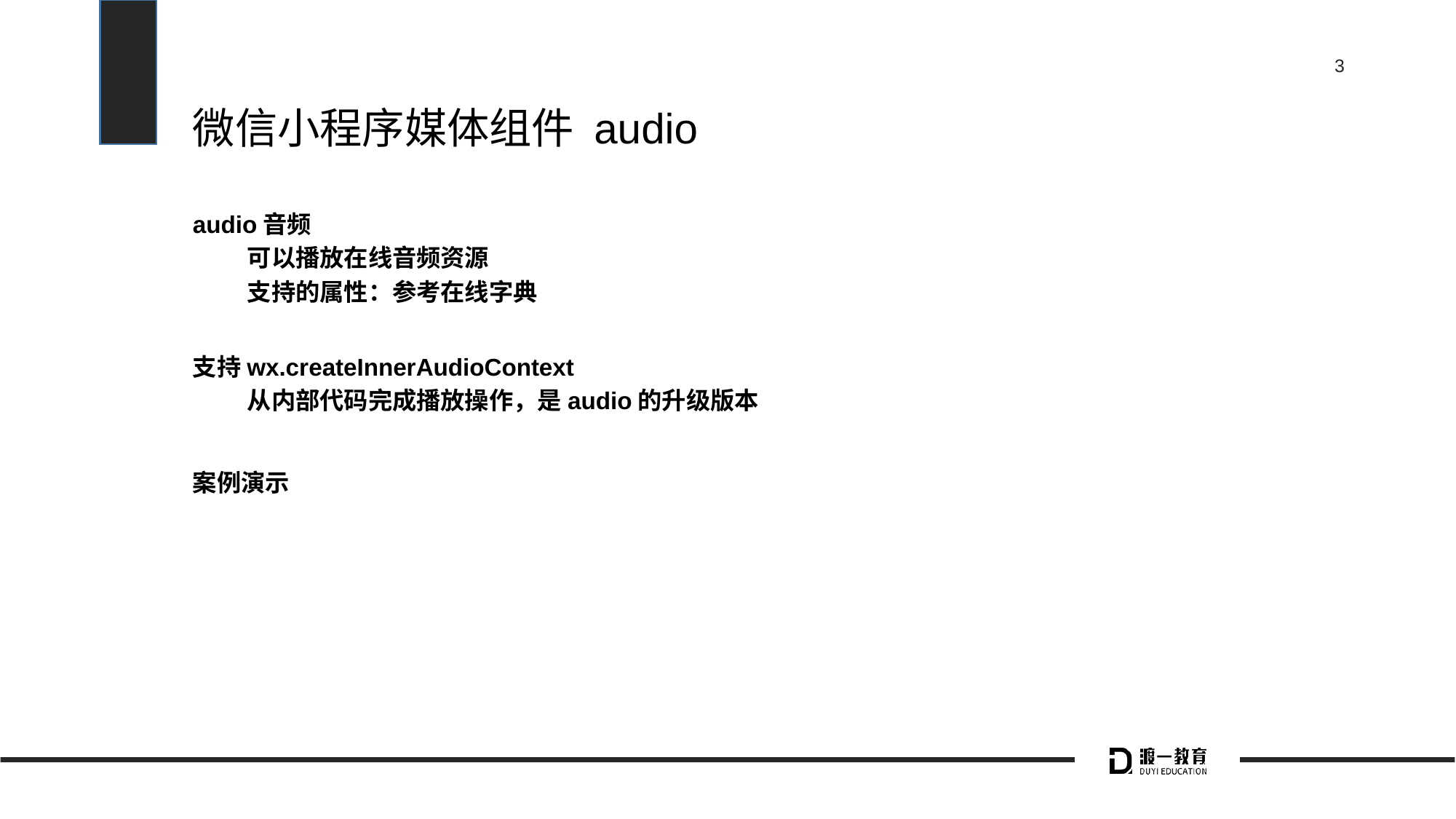

# 微信小程序媒体组件 audio
audio音频
可以播放在线音频资源
支持的属性：参考在线字典

支持wx.createInnerAudioContext
从内部代码完成播放操作，是audio的升级版本

案例演示